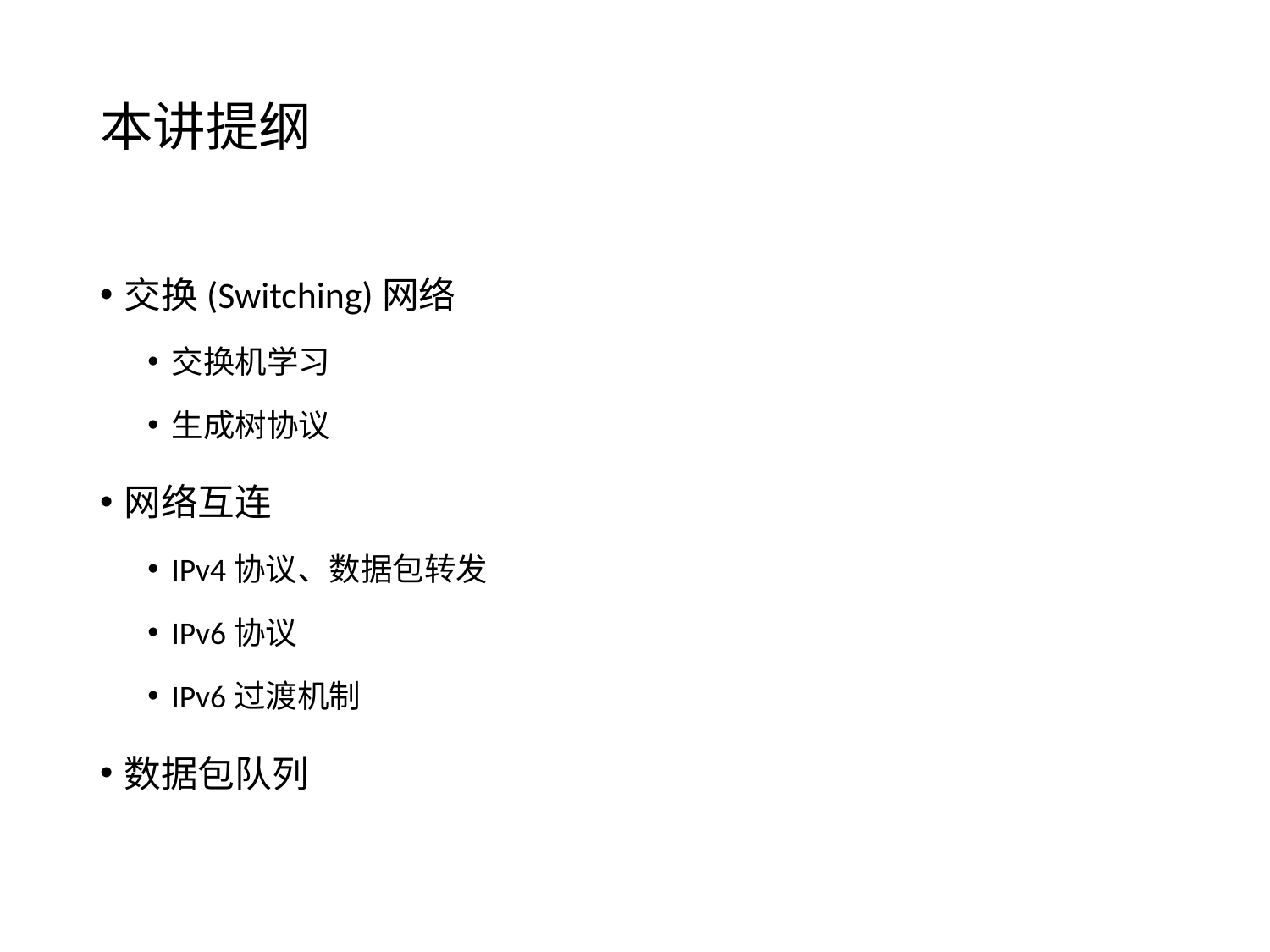

# 本讲提纲
交换(Switching)网络
交换机学习
生成树协议
网络互连
IPv4协议、数据包转发
IPv6协议
IPv6过渡机制
数据包队列
2